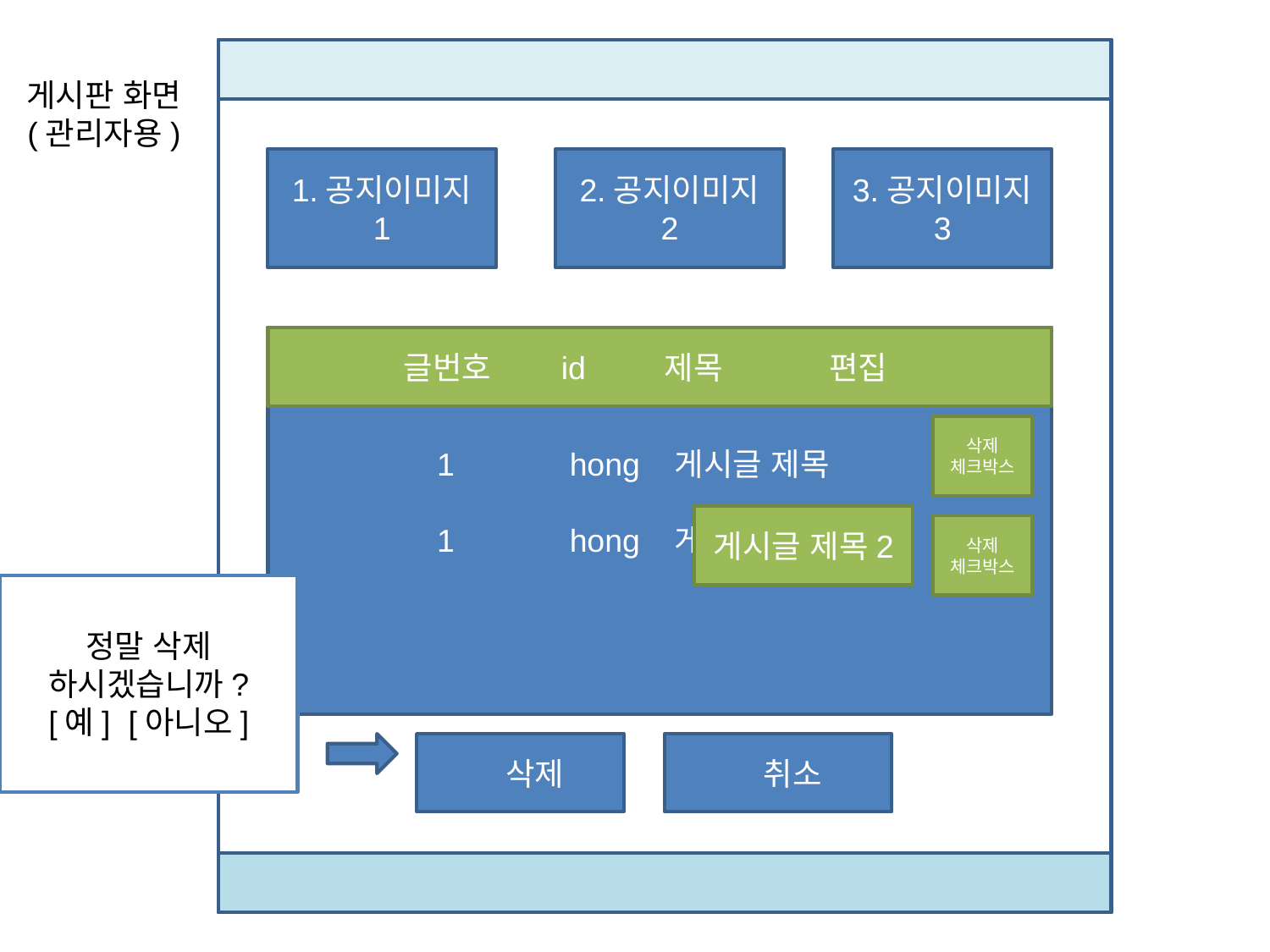

게시판 화면
(관리자용)
1.공지이미지
1
2.공지이미지
2
3.공지이미지
3
  1             hong   게시글 제목

  1             hong   게시글 제목

            글번호       id        제목            편집
삭제 체크박스
게시글 제목2
삭제 체크박스
정말 삭제
하시겠습니까?
[예]  [아니오]

   삭제
   취소